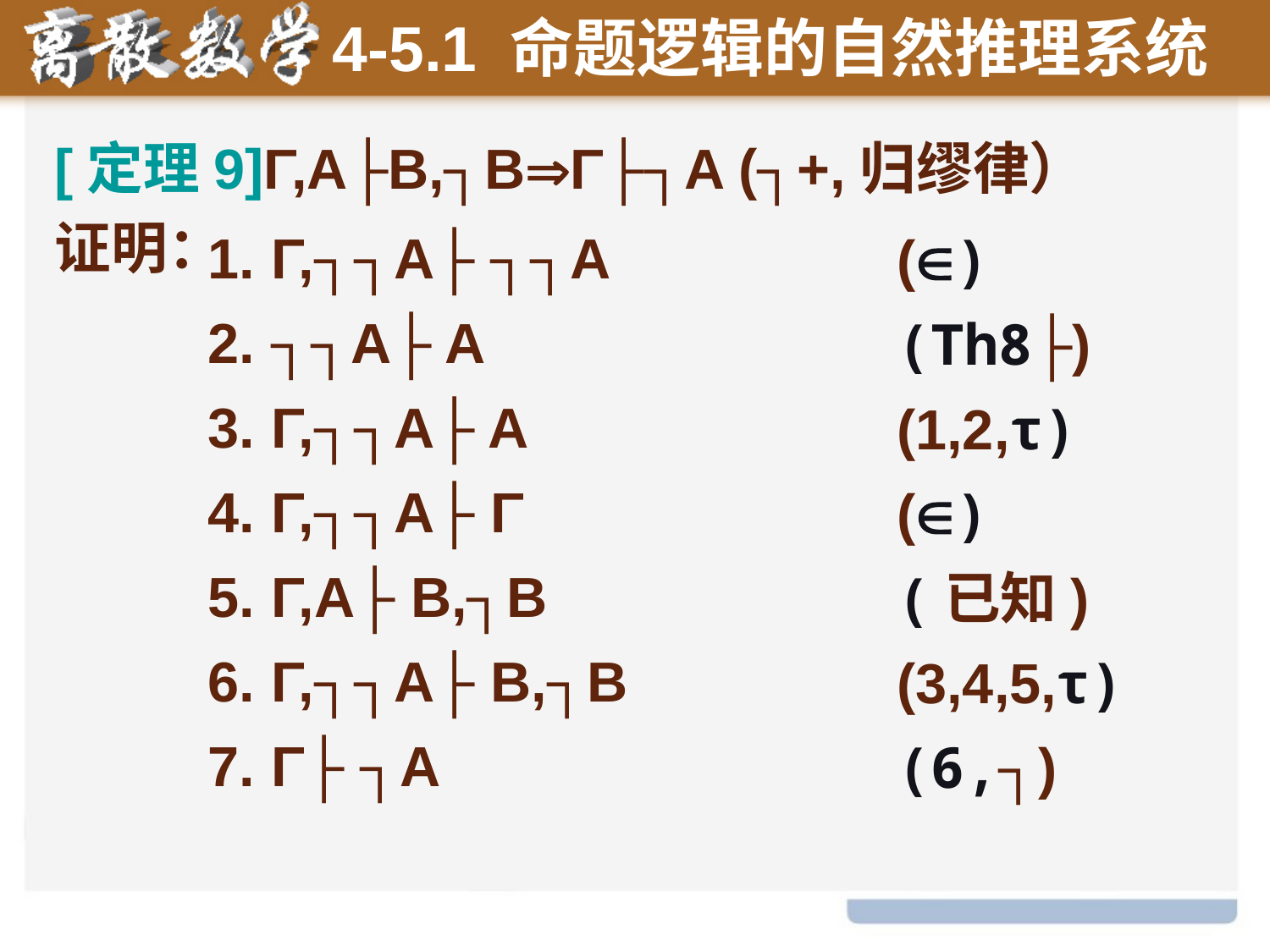

4-5.1 命题逻辑的自然推理系统
[定理9]Γ,A├B,┐B⇒Γ├┐A (┐+,归缪律）
证明：
Γ,┐┐A├ ┐┐A
┐┐A├ A
Γ,┐┐A├ A
Γ,┐┐A├ Γ
Γ,A├ B,┐B
Γ,┐┐A├ B,┐B
Γ├ ┐A
(∈)
(Th8├)
(1,2,τ)
(∈)
(已知)
(3,4,5,τ)
(6,┐)